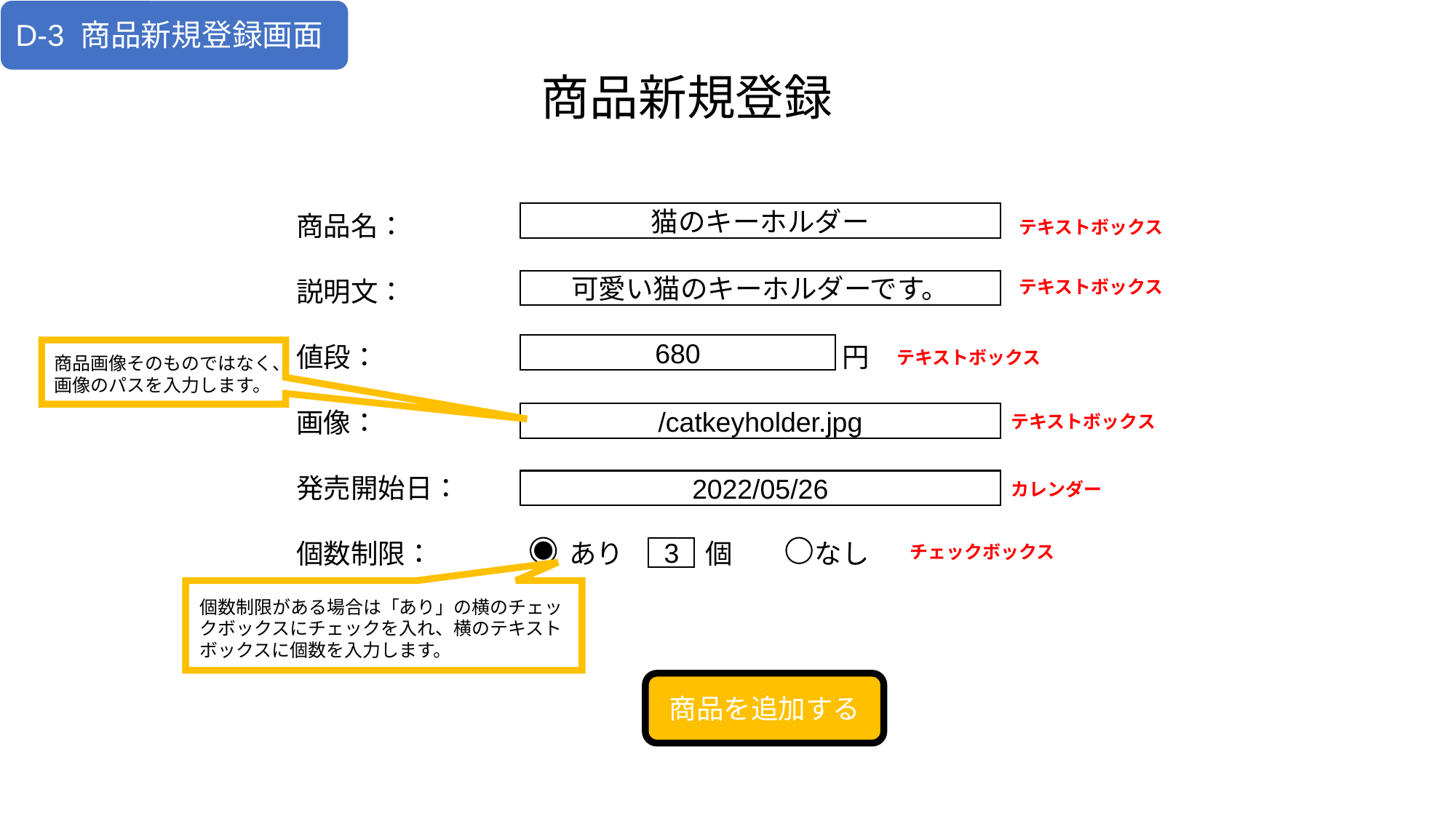

D-3 商品新規登録画面

商品新規登録
商品名：

説明文：

値段：　　　　　　　　　　　　　　　　　円

画像：

発売開始日：

個数制限：　　　　　あり　　　個　　　なし
猫のキーホルダー
可愛い猫のキーホルダーです。
680
/catkeyholder.jpg
2022/05/26

3

テキストボックス
テキストボックス

商品画像そのものではなく、画像のパスを入力します。
テキストボックス
テキストボックス
カレンダー
チェックボックス

個数制限がある場合は「あり」の横のチェックボックスにチェックを入れ、横のテキストボックスに個数を入力します。
商品を追加する